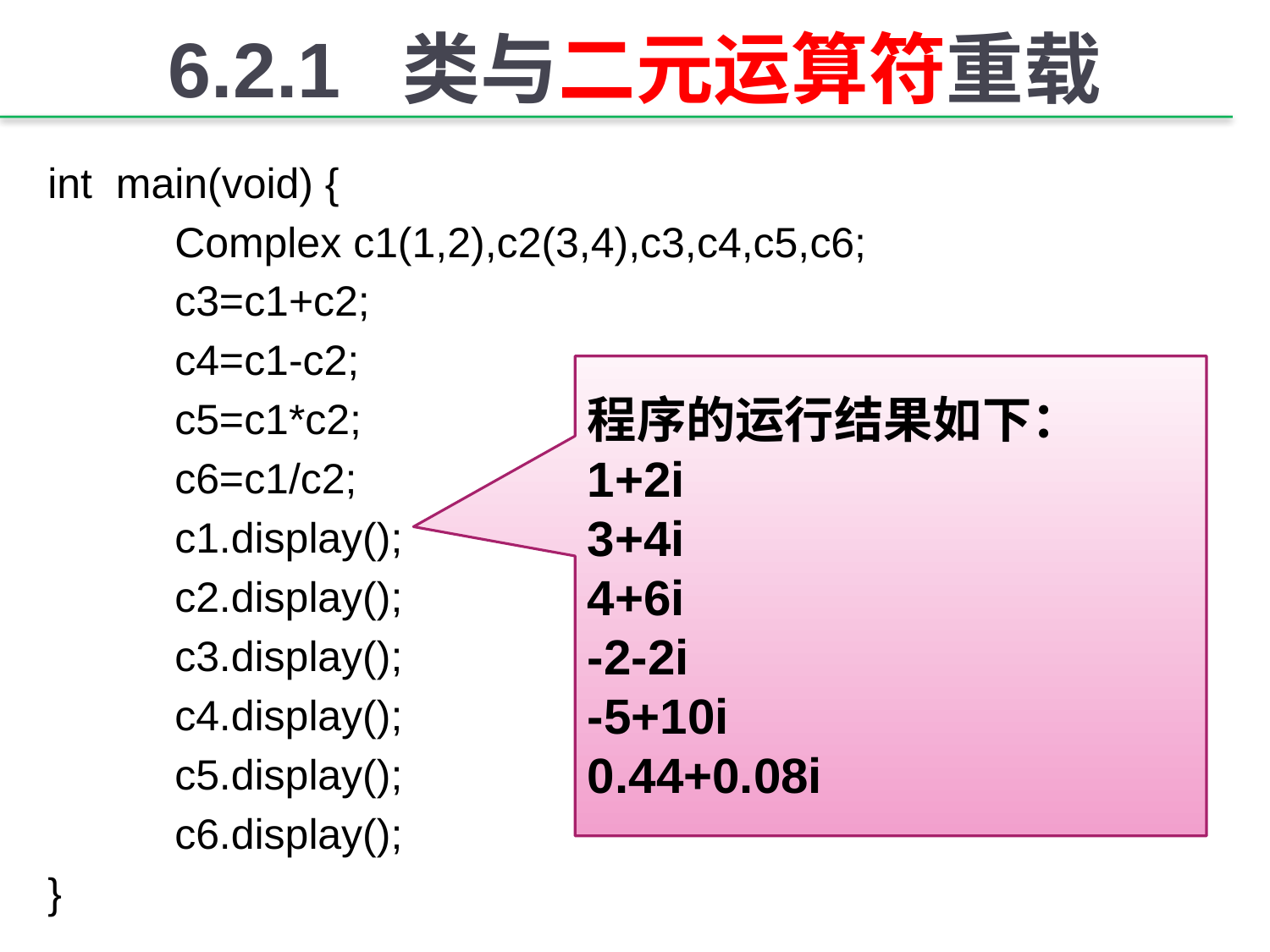

# 6.2.1  类与二元运算符重载
int  main(void) {
	Complex c1(1,2),c2(3,4),c3,c4,c5,c6;
	c3=c1+c2;
	c4=c1-c2;
	c5=c1*c2;
	c6=c1/c2;
	c1.display();
	c2.display();
	c3.display();
	c4.display();
	c5.display();
	c6.display();
}

程序的运行结果如下：
1+2i
3+4i
4+6i
-2-2i
-5+10i
0.44+0.08i